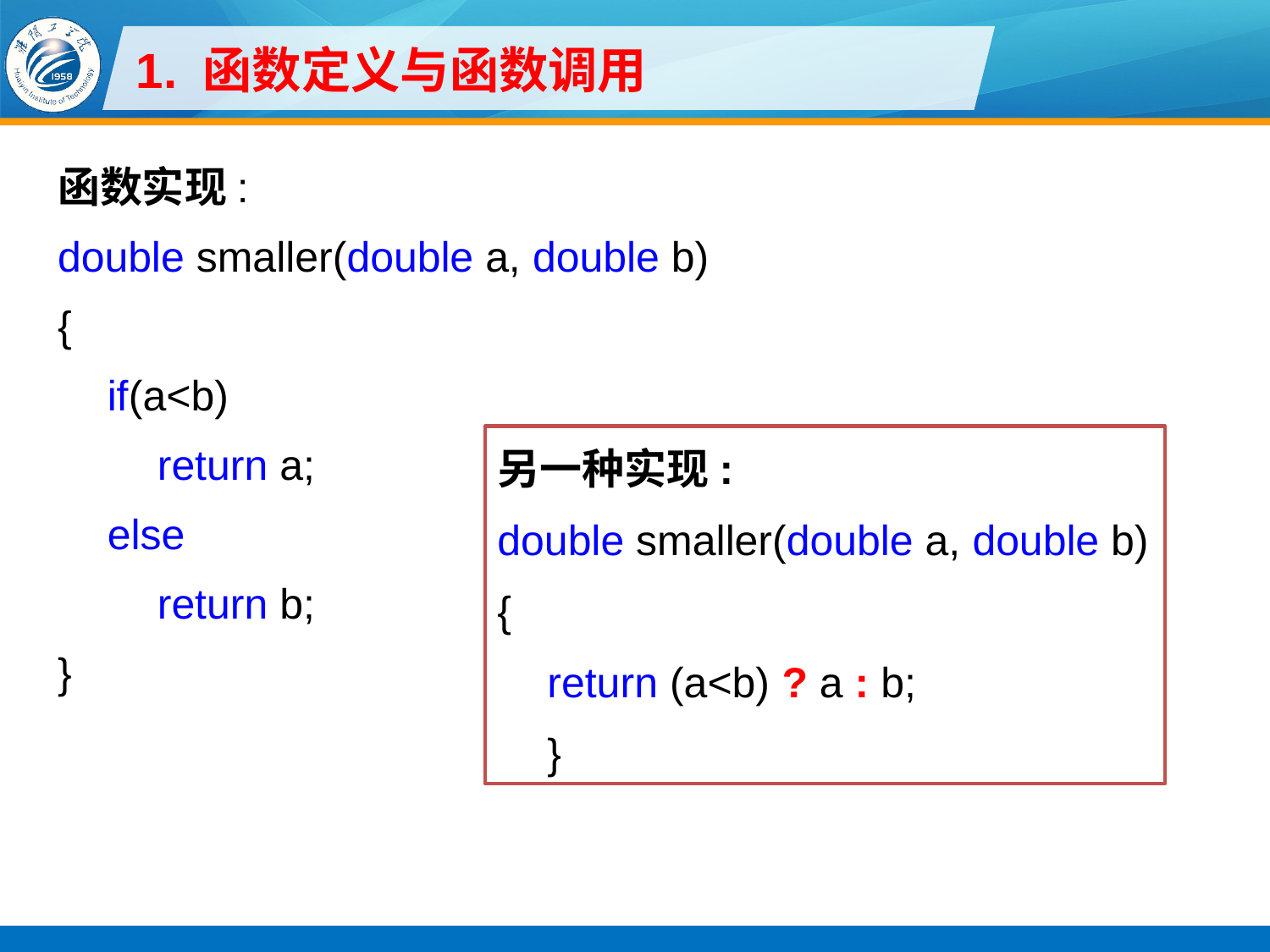

# 1. 函数定义与函数调用
函数实现:
double smaller(double a, double b)
{
if(a<b)
return a;
else
return b;
}
另一种实现:
double smaller(double a, double b)
{
return (a<b) ? a : b;
}